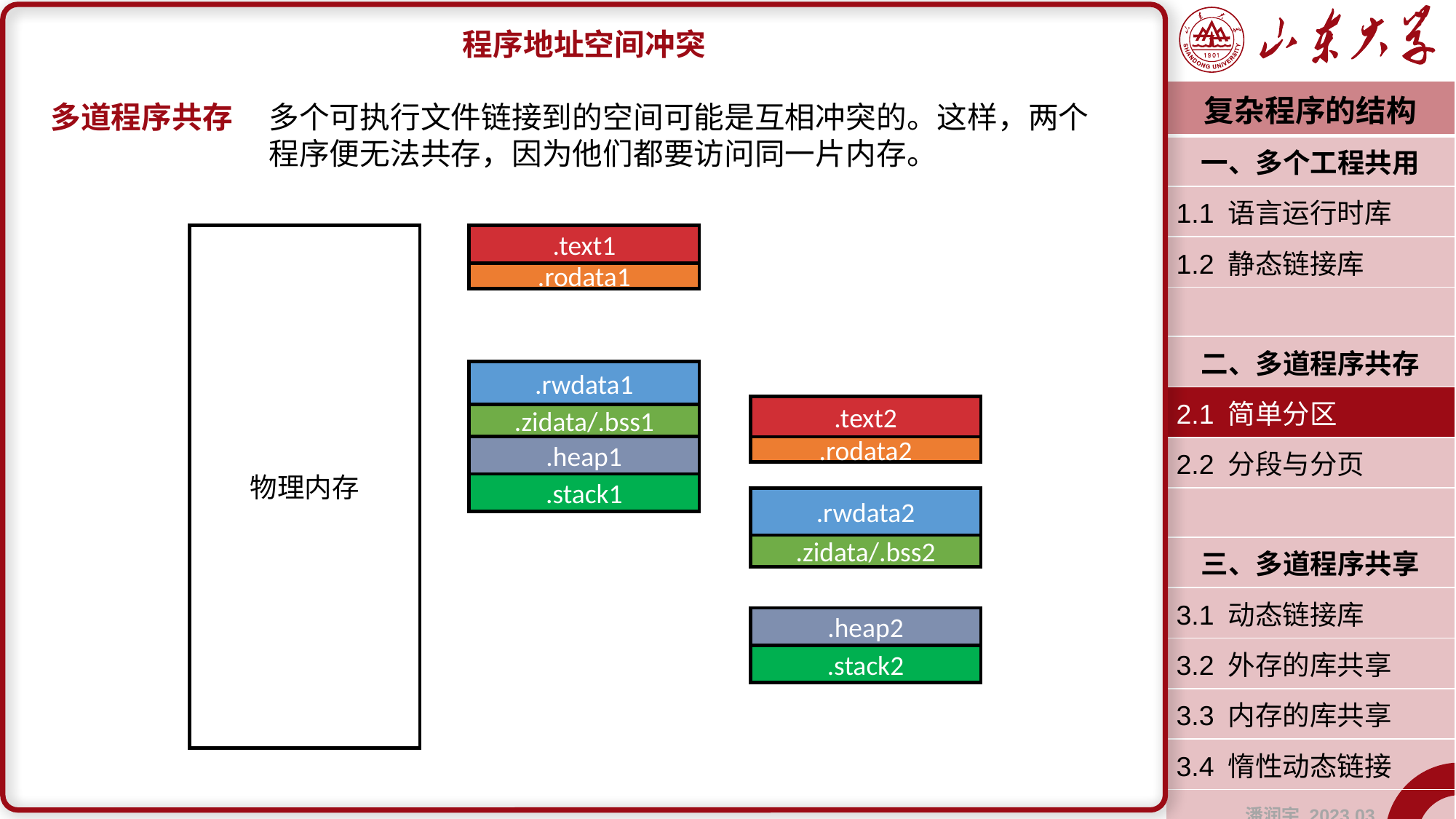

程序地址空间冲突

多道程序共存	多个可执行文件链接到的空间可能是互相冲突的。这样，两个		程序便无法共存，因为他们都要访问同一片内存。
| 复杂程序的结构 |
| --- |
| 一、多个工程共用 |
| 1.1 语言运行时库 |
| 1.2 静态链接库 |
|  |
| 二、多道程序共存 |
| 2.1 简单分区 |
| 2.2 分段与分页 |
|  |
| 三、多道程序共享 |
| 3.1 动态链接库 |
| 3.2 外存的库共享 |
| 3.3 内存的库共享 |
| 3.4 惰性动态链接 |
| 潘润宇 2023.03 |
物理内存
.text1
.rodata1
.rwdata1
.zidata/.bss1
.heap1
.stack1
.text2
.rodata2
.rwdata2
.zidata/.bss2
.heap2
.stack2